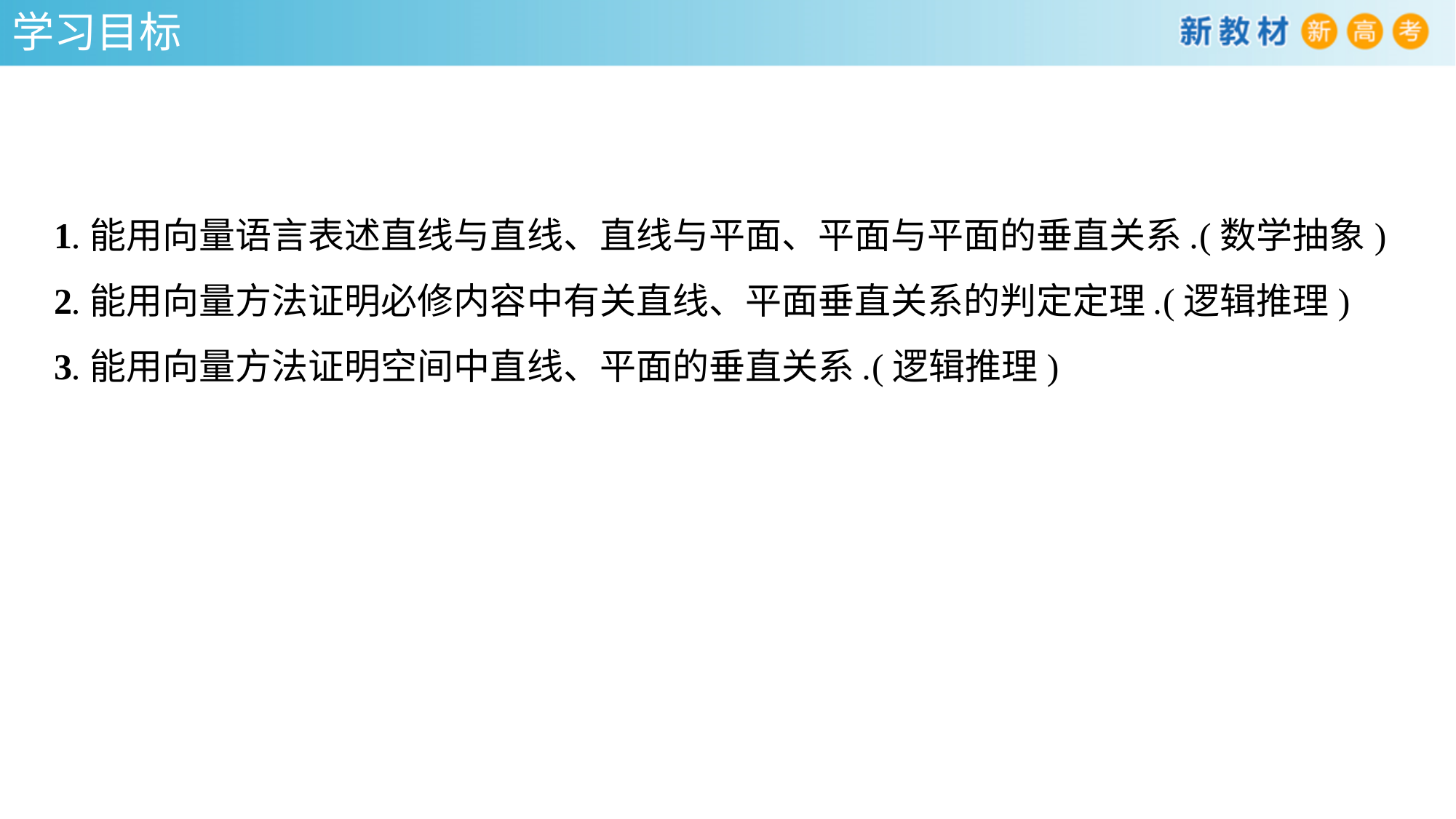

学习目标
1.能用向量语言表述直线与直线、直线与平面、平面与平面的垂直关系.(数学抽象)
2.能用向量方法证明必修内容中有关直线、平面垂直关系的判定定理.(逻辑推理)
3.能用向量方法证明空间中直线、平面的垂直关系.(逻辑推理)